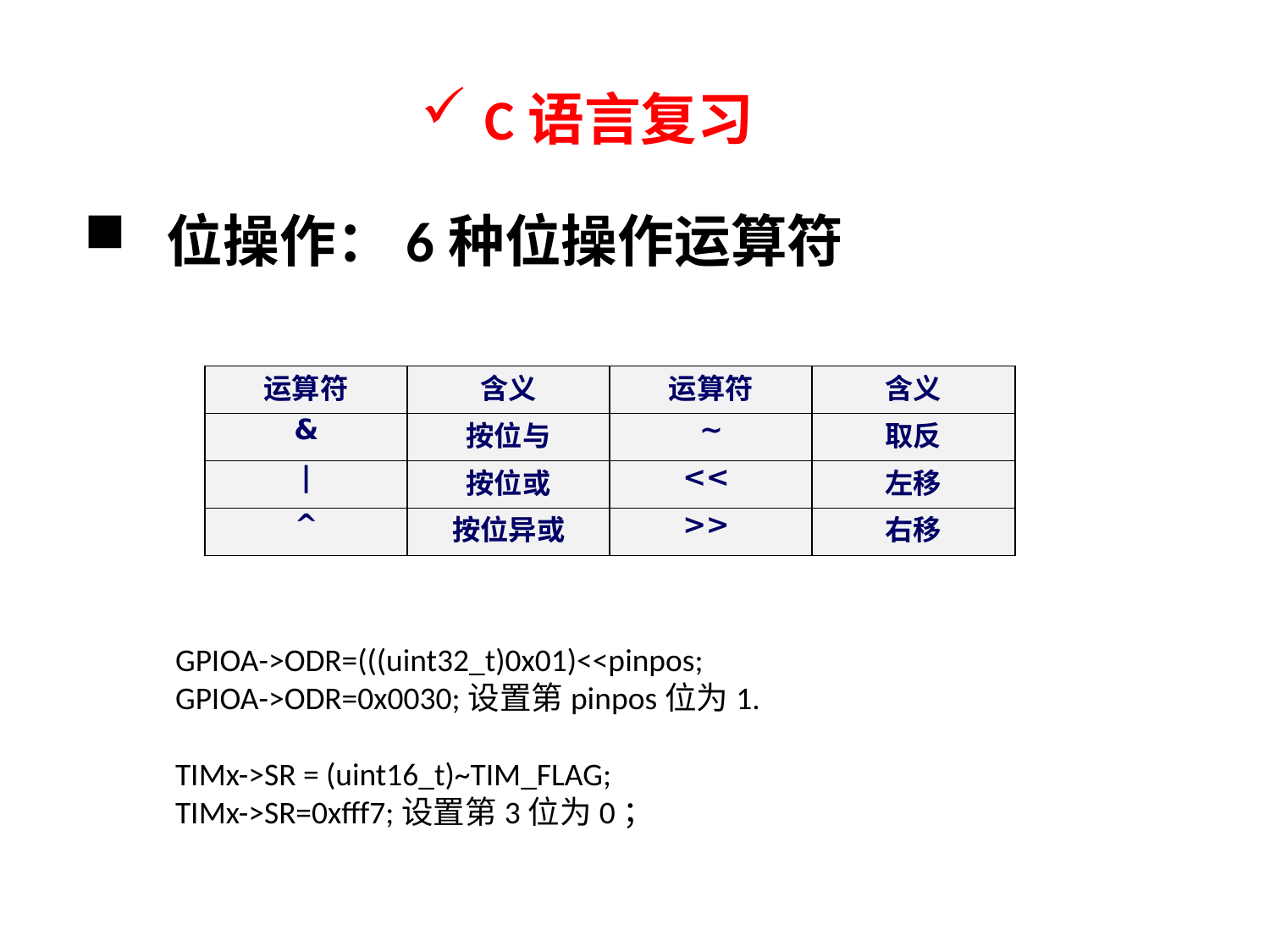

C语言复习
  位操作：6种位操作运算符
| 运算符 | 含义 | 运算符 | 含义 |
| --- | --- | --- | --- |
| & | 按位与 | ~ | 取反 |
| | | 按位或 | << | 左移 |
| ^ | 按位异或 | >> | 右移 |

GPIOA->ODR=(((uint32_t)0x01)<<pinpos;
GPIOA->ODR=0x0030;设置第pinpos位为1.

TIMx->SR = (uint16_t)~TIM_FLAG;
TIMx->SR=0xfff7;设置第3位为0；